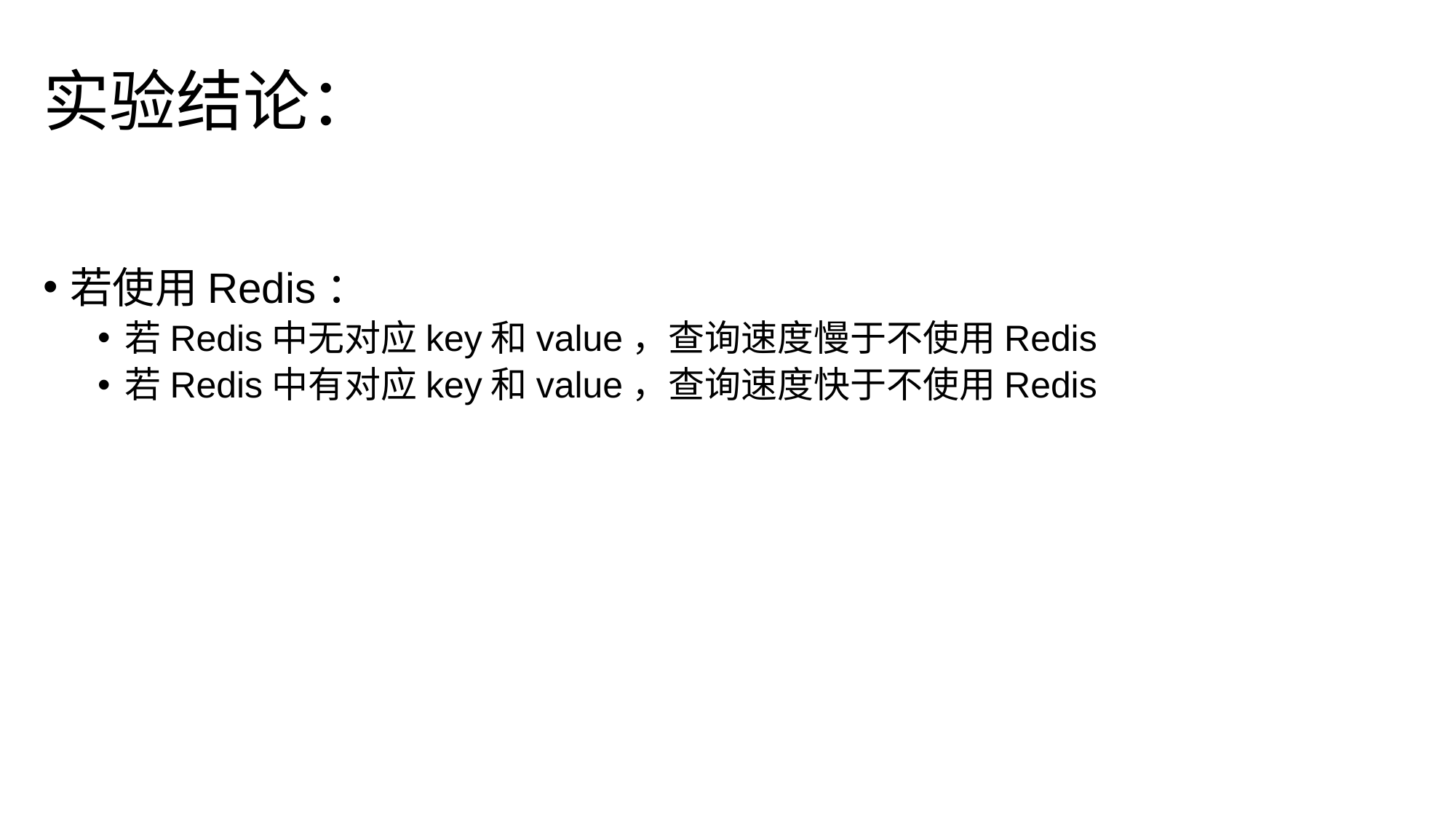

# 实验结论：
若使用Redis：
若Redis中无对应key和value，查询速度慢于不使用Redis
若Redis中有对应key和value，查询速度快于不使用Redis